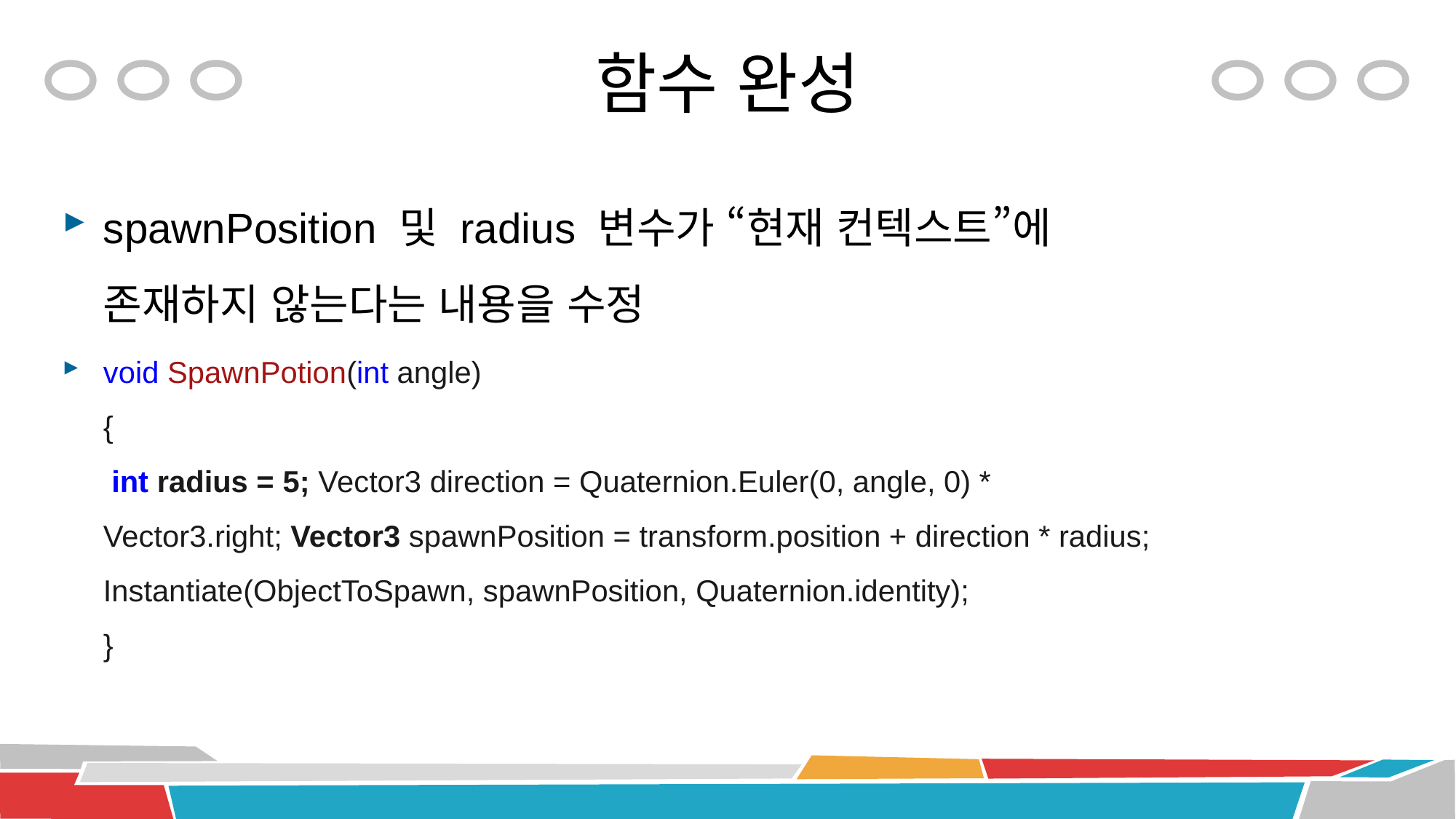

# 함수 완성
spawnPosition 및 radius 변수가 “현재 컨텍스트”에 존재하지 않는다는 내용을 수정
void SpawnPotion(int angle)
{
 int radius = 5; Vector3 direction = Quaternion.Euler(0, angle, 0) * Vector3.right; Vector3 spawnPosition = transform.position + direction * radius; Instantiate(ObjectToSpawn, spawnPosition, Quaternion.identity);
}